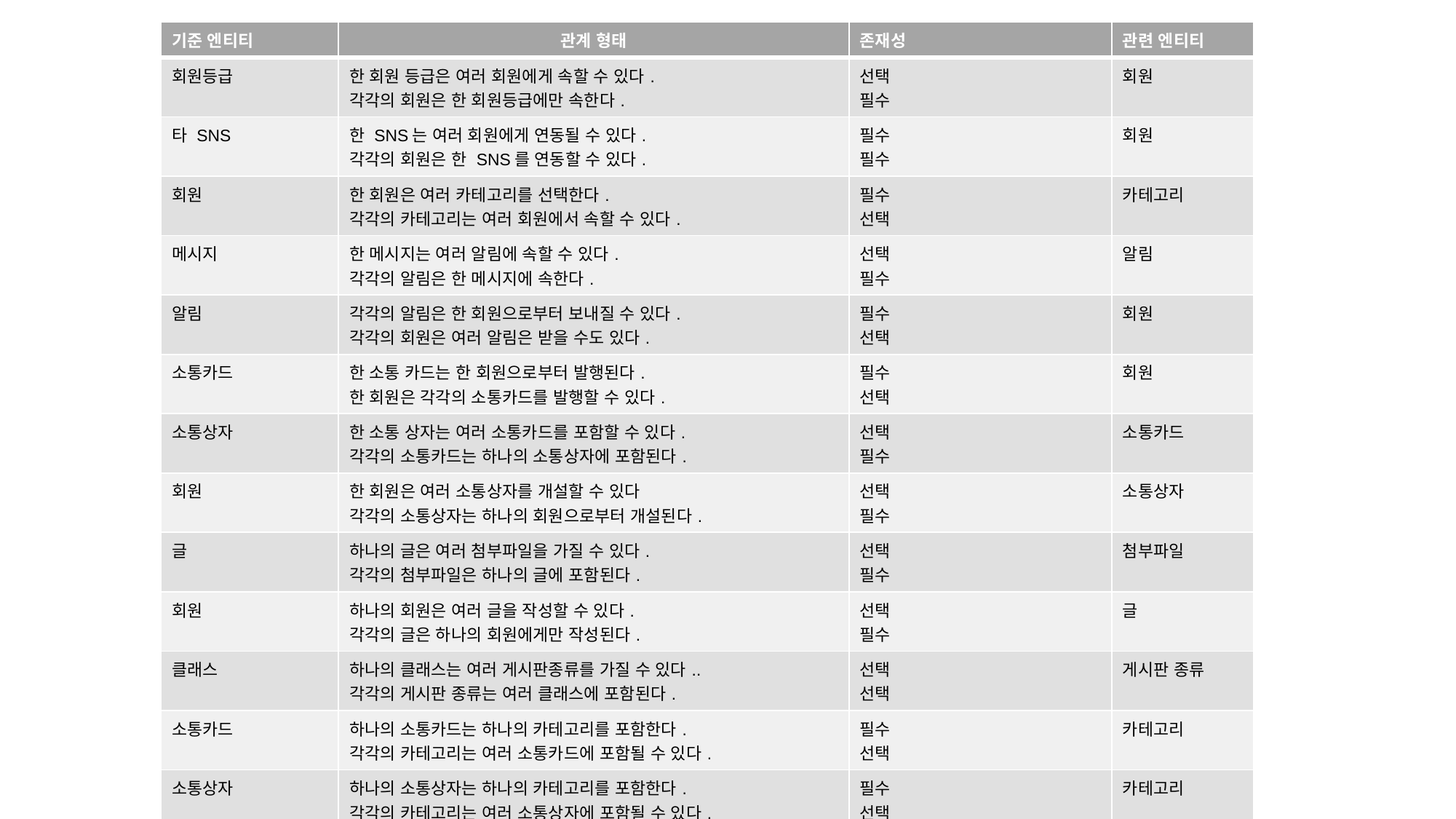

| 기준 엔티티 | 관계 형태 | 존재성 | 관련 엔티티 |
| --- | --- | --- | --- |
| 회원등급 | 한 회원 등급은 여러 회원에게 속할 수 있다. 각각의 회원은 한 회원등급에만 속한다. | 선택 필수 | 회원 |
| 타 SNS | 한 SNS는 여러 회원에게 연동될 수 있다. 각각의 회원은 한 SNS를 연동할 수 있다. | 필수 필수 | 회원 |
| 회원 | 한 회원은 여러 카테고리를 선택한다. 각각의 카테고리는 여러 회원에서 속할 수 있다. | 필수 선택 | 카테고리 |
| 메시지 | 한 메시지는 여러 알림에 속할 수 있다. 각각의 알림은 한 메시지에 속한다. | 선택 필수 | 알림 |
| 알림 | 각각의 알림은 한 회원으로부터 보내질 수 있다. 각각의 회원은 여러 알림은 받을 수도 있다. | 필수 선택 | 회원 |
| 소통카드 | 한 소통 카드는 한 회원으로부터 발행된다. 한 회원은 각각의 소통카드를 발행할 수 있다. | 필수 선택 | 회원 |
| 소통상자 | 한 소통 상자는 여러 소통카드를 포함할 수 있다. 각각의 소통카드는 하나의 소통상자에 포함된다. | 선택 필수 | 소통카드 |
| 회원 | 한 회원은 여러 소통상자를 개설할 수 있다 각각의 소통상자는 하나의 회원으로부터 개설된다. | 선택 필수 | 소통상자 |
| 글 | 하나의 글은 여러 첨부파일을 가질 수 있다. 각각의 첨부파일은 하나의 글에 포함된다. | 선택 필수 | 첨부파일 |
| 회원 | 하나의 회원은 여러 글을 작성할 수 있다. 각각의 글은 하나의 회원에게만 작성된다. | 선택 필수 | 글 |
| 클래스 | 하나의 클래스는 여러 게시판종류를 가질 수 있다.. 각각의 게시판 종류는 여러 클래스에 포함된다. | 선택 선택 | 게시판 종류 |
| 소통카드 | 하나의 소통카드는 하나의 카테고리를 포함한다. 각각의 카테고리는 여러 소통카드에 포함될 수 있다. | 필수 선택 | 카테고리 |
| 소통상자 | 하나의 소통상자는 하나의 카테고리를 포함한다. 각각의 카테고리는 여러 소통상자에 포함될 수 있다. | 필수 선택 | 카테고리 |
| 클래스 | 하나의 클래스는 하나의 카테고리를 포함한다. 각각의 카테고리는 여러 클래스에 포함될 수 있다. | 필수 선택 | 카테고리 |
| 소통카드 | 하나의 소통카드는 여러 태그를 포함할 수 있다. 각각의 태그는 여러 소통카드에 포함될 수 있다. | 선택 선택 | 태그 |
| 소통상자 | 하나의 소통상자는 여러 태그를 포함할 수 있다. 각각의 태그는 여러 소통카드에 포함될 수 있다. | 선택 선택 | 태그 |
| 클래스 | 하나의 클래스는 여러 태그를 포함할 수 있다. 각각의 태그는 여러 소통카드에 포함될 수 있다. | 선택 선택 | 태그 |
| 회원 | 하나의 회원은 여러 클래스는 결제할 수 있다. 각각의 클래스는 여러 회원에게 결제될 수 있다. | 선택 선택 | 클래스 |
| 회원 | 하나의 회원은 여러 클래스를 수강할 수 있다. 각각의 클래스는 여러 회원의 수강을 받을 수 있다. | 선택 선택 | 클래스 |
| 회원 | 하나의 회원은 여러 클래스를 개설할 수 있다. 각각의 클래스는 하나의 회원에게서 개설된다. | 선택 필수 | 클래스 |
| 회원 | 하나의 회원은 여러 클래스에 강사신청을 할 수 있다. 각각의 클래스는 여러 회원으로부터 강사신청을 받을 수 있다. | 선택 선택 | 클래스 |
| 회원 | 하나의 회원은 여러 소통카드를 신고할 수 있다. 각각의 소통카드는 여러 회원으로부터 신고를 받을 수 있다. | 선택 선택 | 소통카드 |
| 회원 | 하나의 회원은 여러 소통카드를 즐겨 찾기/좋아요 할 수 있다. 각각의 소통카드는 여러 회원으로부터 즐겨 찾기/좋아요 받을 수 있다. | 선택 선택 | 소통카드 |
| 회원 | 하나의 회원은 여러 소통상자를 팔로우 할 수 있다. 각각의 소통상자는 여러 회원으로부터 팔로우 받을 수 있다. | 선택 선택 | 소통상자 |